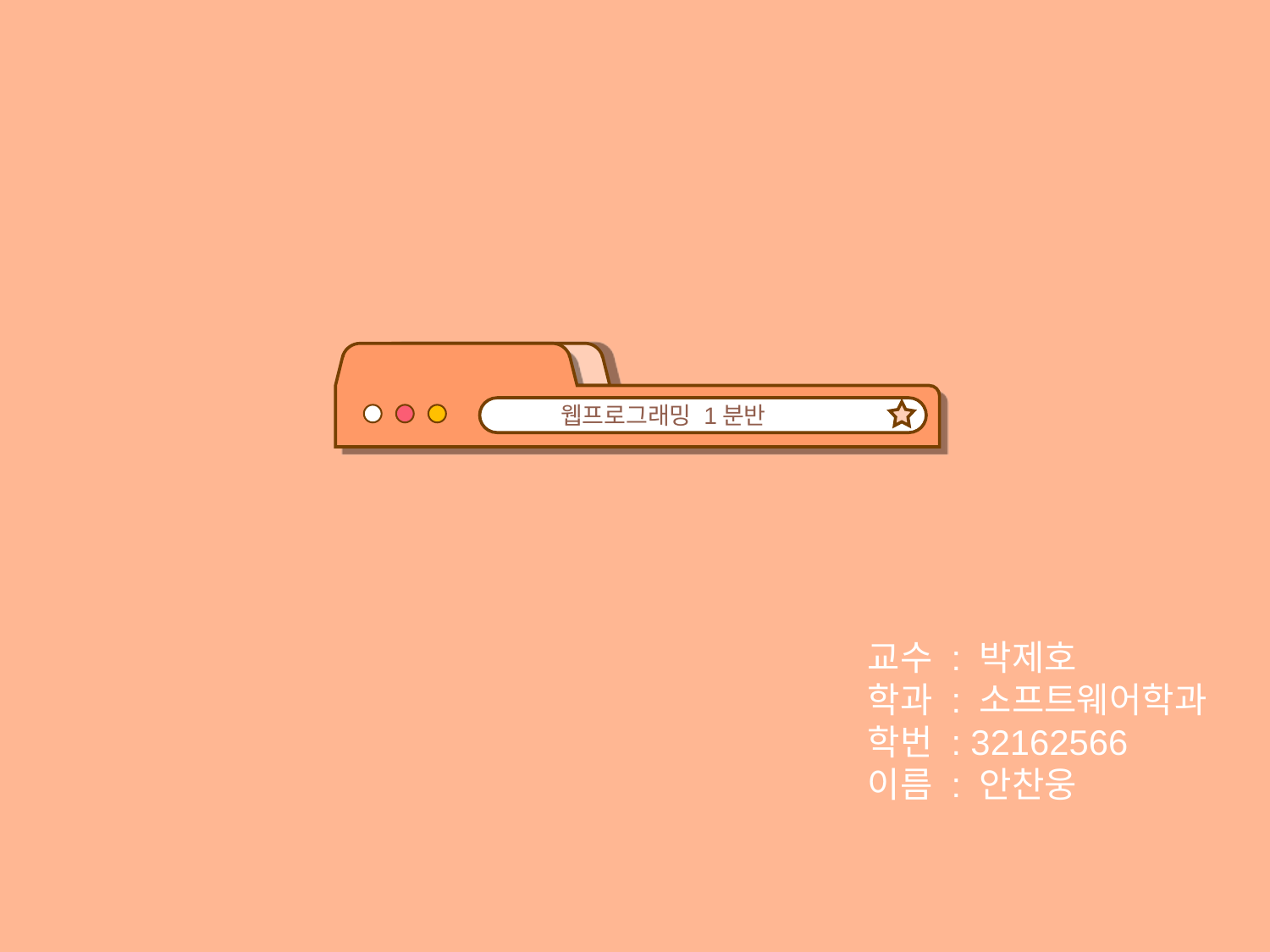

웹프로그래밍 1분반

교수 : 박제호
학과 : 소프트웨어학과
학번 : 32162566
이름 : 안찬웅